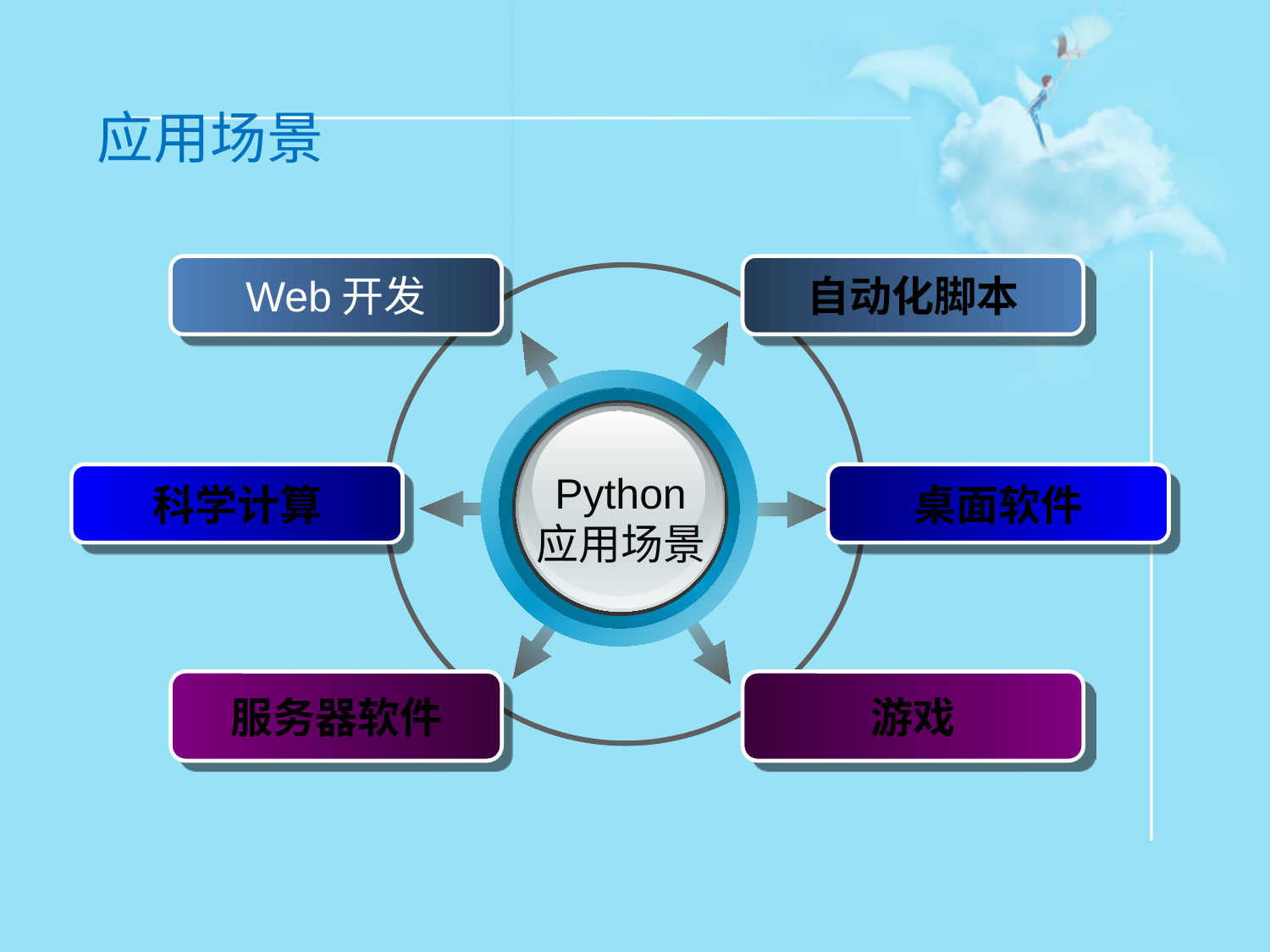

应用场景
Web开发
自动化脚本

Python
应用场景
科学计算
桌面软件

服务器软件
游戏